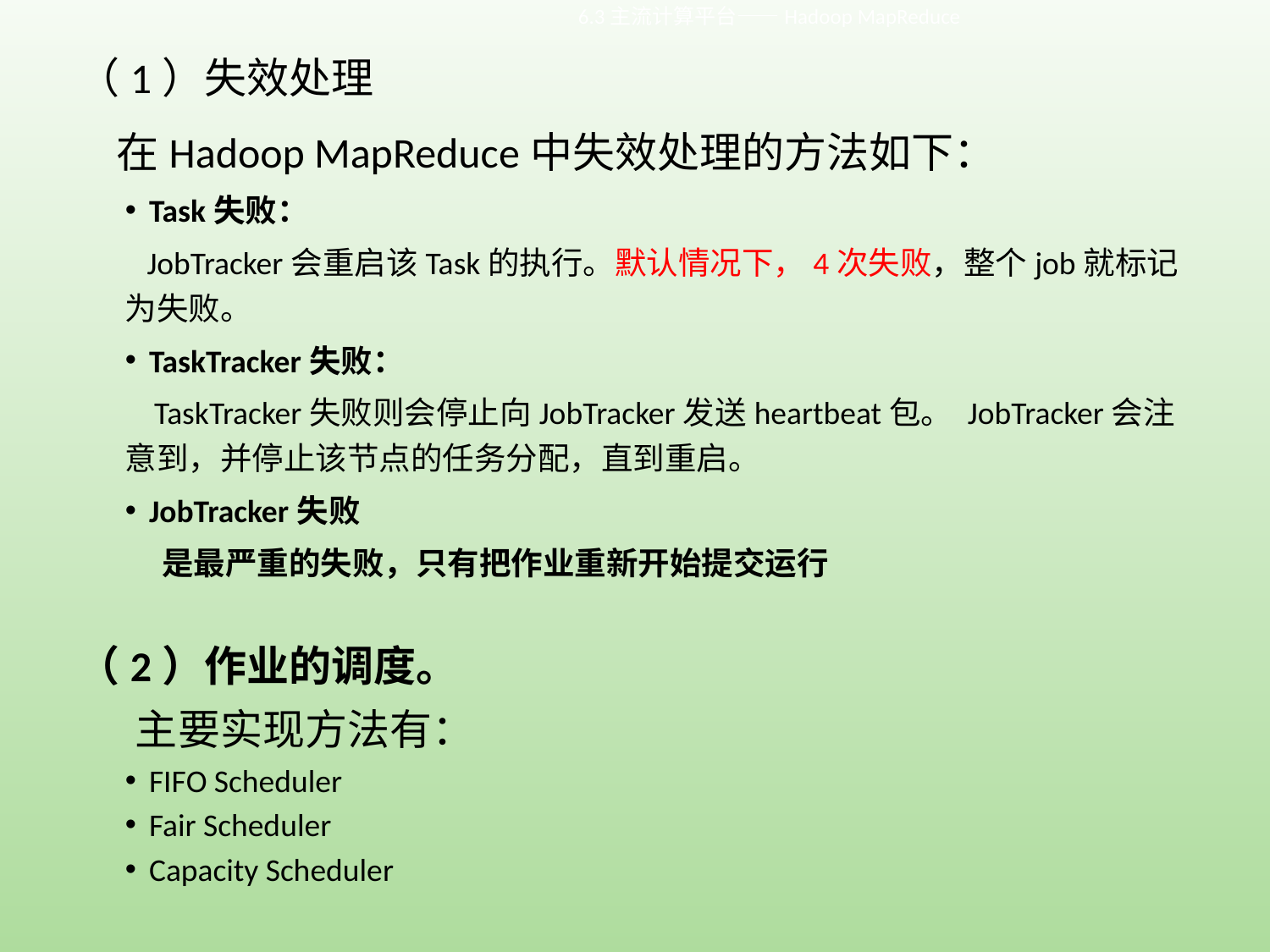

6.3主流计算平台——Hadoop MapReduce

（1）失效处理
   在Hadoop MapReduce中失效处理的方法如下：
Task失败：
   JobTracker会重启该Task的执行。默认情况下，4次失败，整个job就标记为失败。
TaskTracker失败：
    TaskTracker失败则会停止向JobTracker发送heartbeat包。 JobTracker会注意到，并停止该节点的任务分配，直到重启。
JobTracker失败
    是最严重的失败，只有把作业重新开始提交运行

（2）作业的调度。
     主要实现方法有：
FIFO Scheduler
Fair Scheduler
Capacity Scheduler